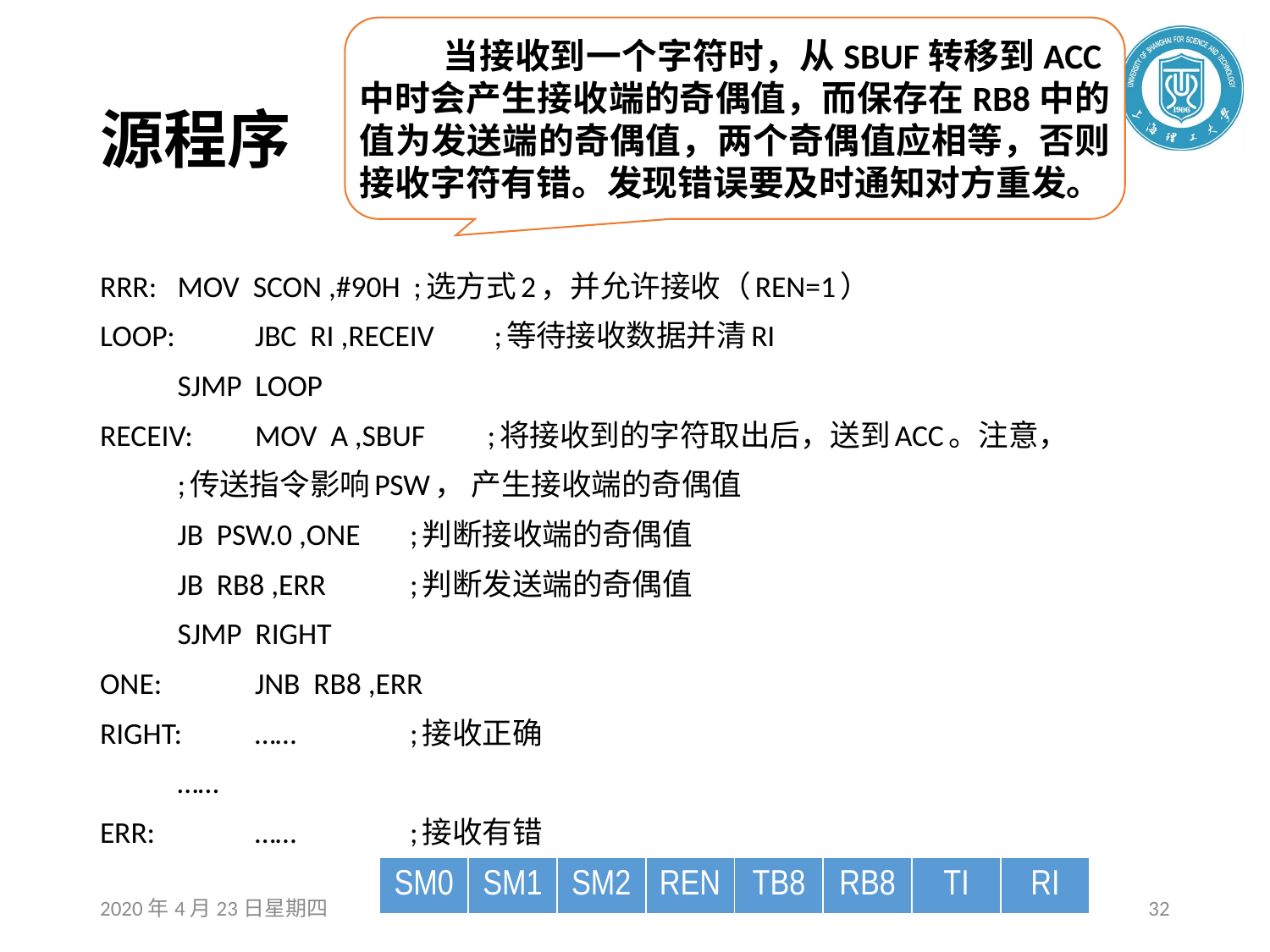

当接收到一个字符时，从SBUF转移到ACC中时会产生接收端的奇偶值，而保存在RB8中的值为发送端的奇偶值，两个奇偶值应相等，否则接收字符有错。发现错误要及时通知对方重发。
# 源程序
RRR:   	MOV  SCON ,#90H  ;选方式2，并允许接收（REN=1）
LOOP:   	JBC  RI ,RECEIV  	 ;等待接收数据并清RI
        	SJMP  LOOP
RECEIV: 	MOV  A ,SBUF      	;将接收到的字符取出后，送到ACC。注意，
			;传送指令影响PSW， 产生接收端的奇偶值
        	JB  PSW.0 ,ONE    	;判断接收端的奇偶值
        	JB  RB8 ,ERR      	;判断发送端的奇偶值
        	SJMP  RIGHT
ONE:    	JNB  RB8 ,ERR
RIGHT:  	……              	;接收正确
        	……
ERR:    	……   	           	;接收有错
| SM0 | SM1 | SM2 | REN | TB8 | RB8 | TI | RI |
| --- | --- | --- | --- | --- | --- | --- | --- |
2020年4月23日星期四
32